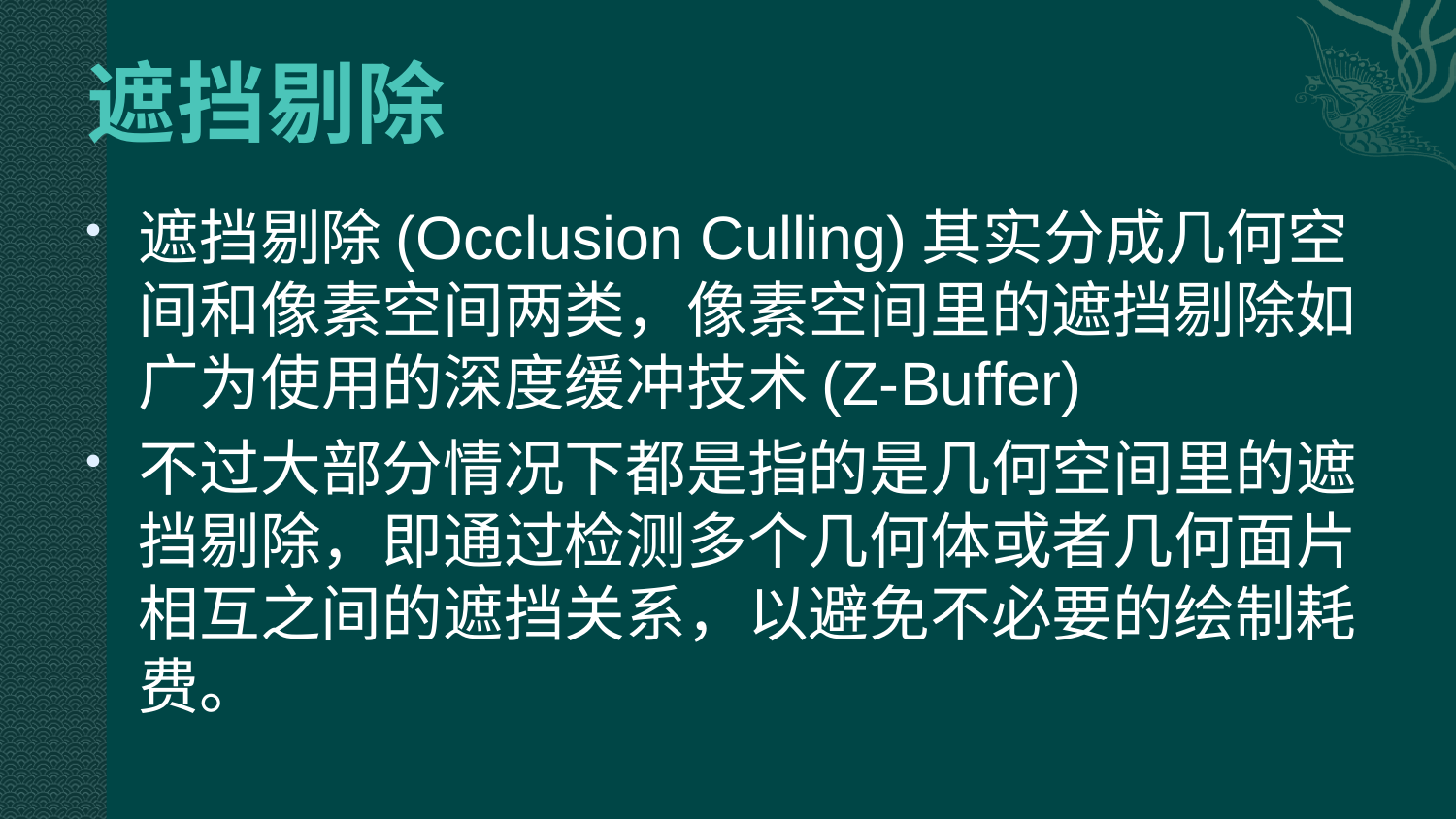

# 遮挡剔除
遮挡剔除(Occlusion Culling)其实分成几何空间和像素空间两类，像素空间里的遮挡剔除如广为使用的深度缓冲技术(Z-Buffer)
不过大部分情况下都是指的是几何空间里的遮挡剔除，即通过检测多个几何体或者几何面片相互之间的遮挡关系，以避免不必要的绘制耗费。